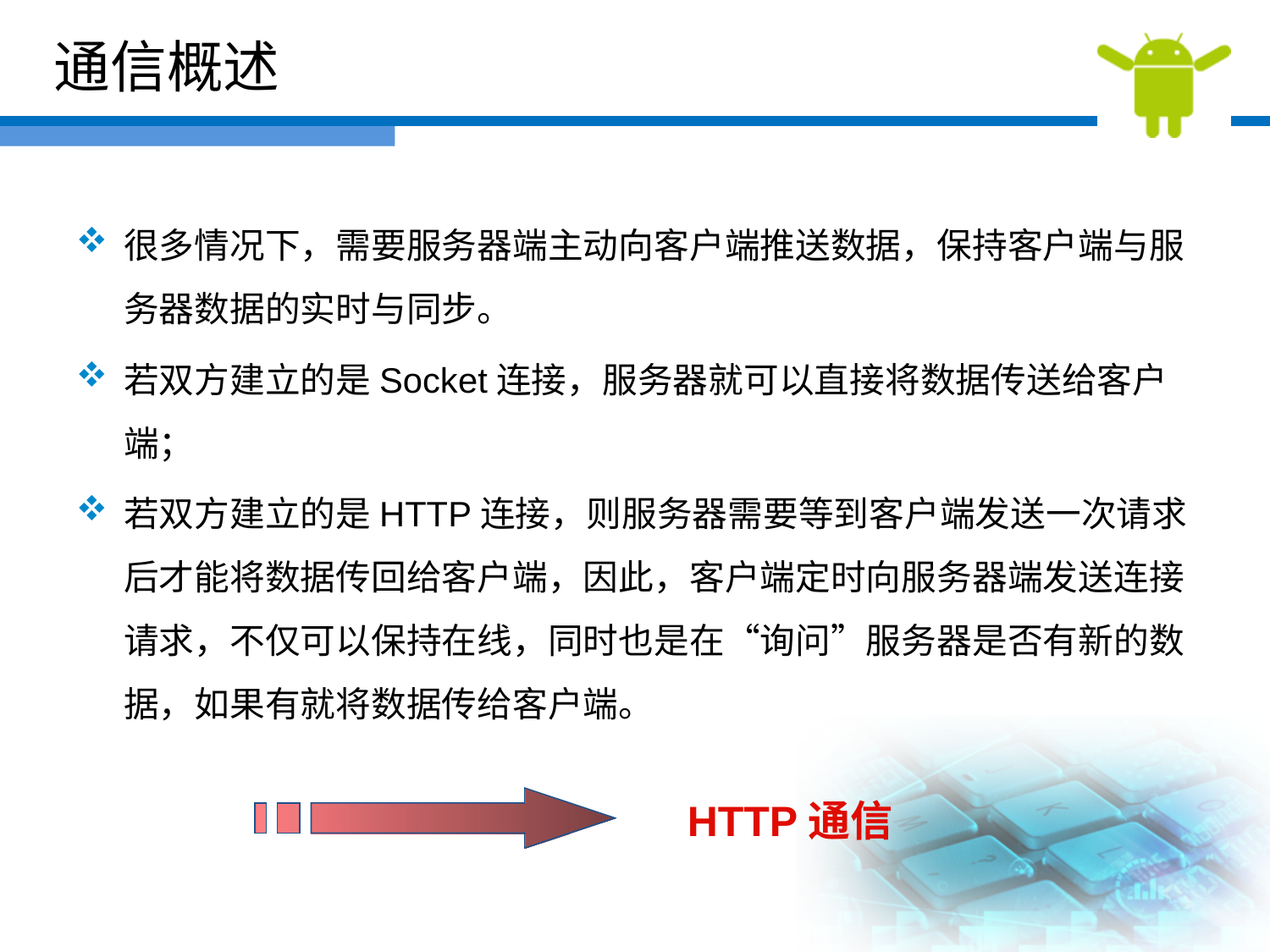

通信概述
很多情况下，需要服务器端主动向客户端推送数据，保持客户端与服务器数据的实时与同步。
若双方建立的是Socket连接，服务器就可以直接将数据传送给客户端；
若双方建立的是HTTP连接，则服务器需要等到客户端发送一次请求后才能将数据传回给客户端，因此，客户端定时向服务器端发送连接请求，不仅可以保持在线，同时也是在“询问”服务器是否有新的数据，如果有就将数据传给客户端。

HTTP通信